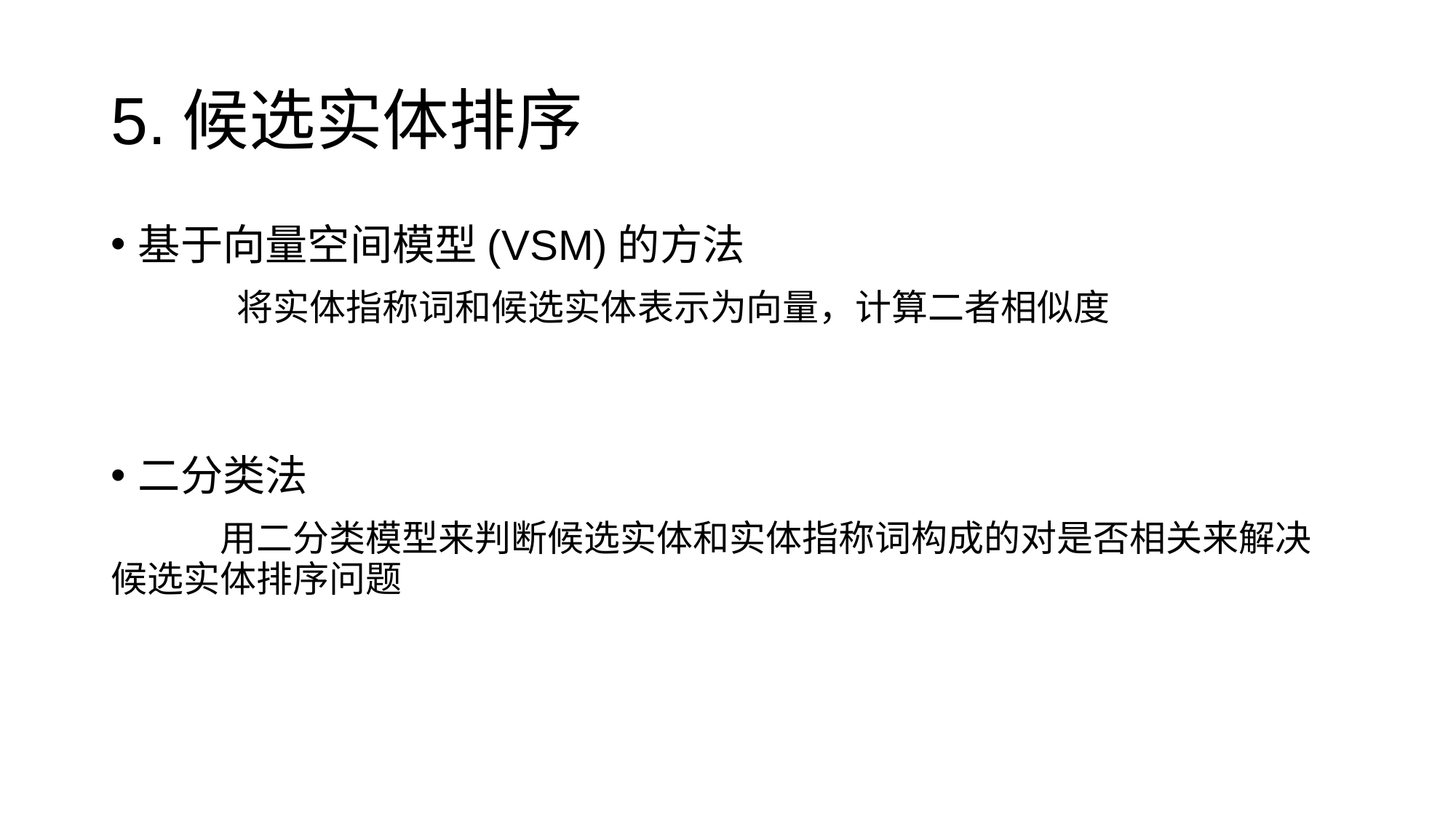

# 5.候选实体排序
基于向量空间模型(VSM)的方法
	 将实体指称词和候选实体表示为向量，计算二者相似度

二分类法
	用二分类模型来判断候选实体和实体指称词构成的对是否相关来解决候选实体排序问题